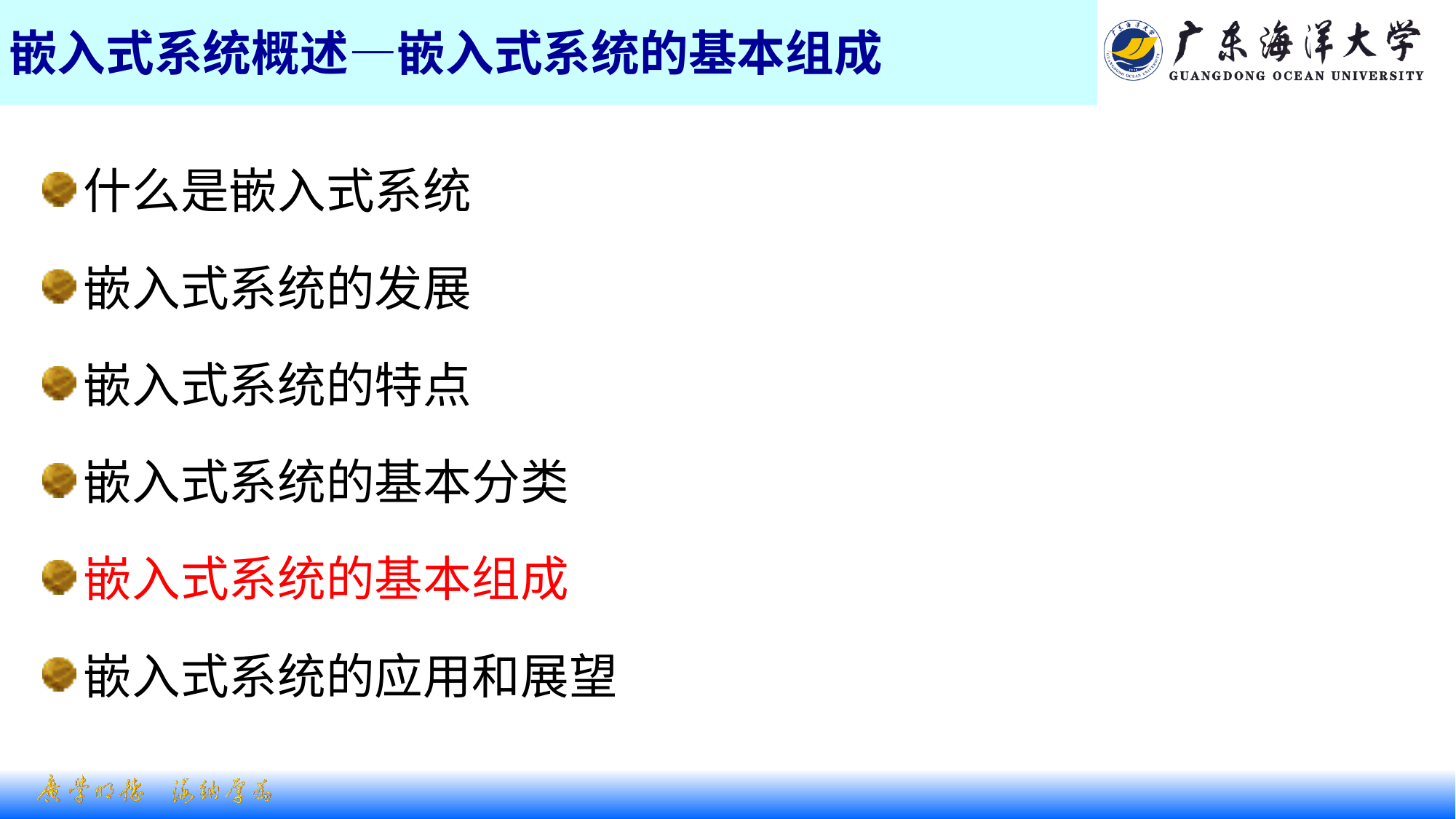

# 嵌入式系统概述—嵌入式系统的基本组成
什么是嵌入式系统
嵌入式系统的发展
嵌入式系统的特点
嵌入式系统的基本分类
嵌入式系统的基本组成
嵌入式系统的应用和展望

43